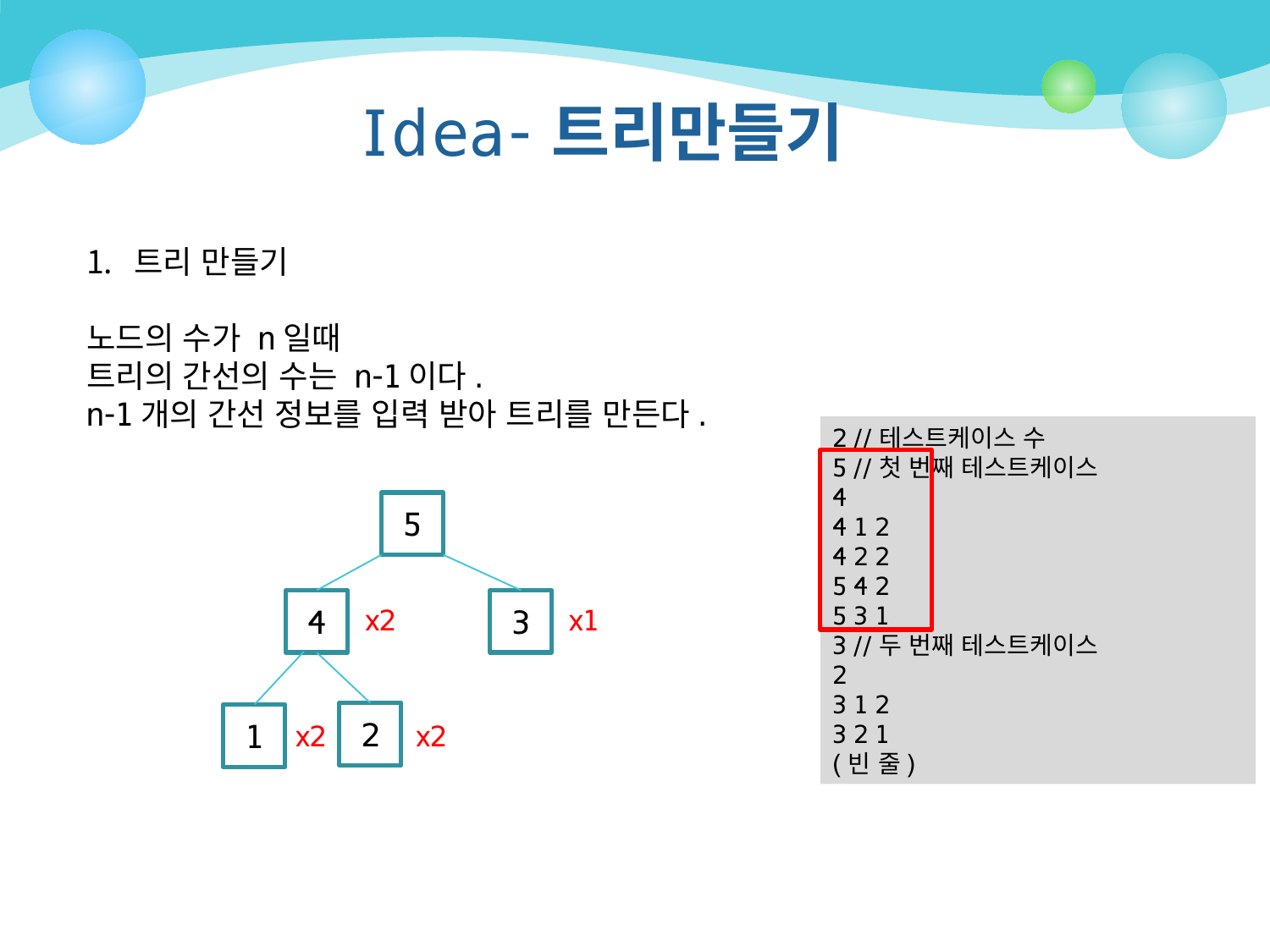

# Idea-트리만들기
트리 만들기

노드의 수가 n일때
트리의 간선의 수는 n-1이다.
n-1개의 간선 정보를 입력 받아 트리를 만든다.

2 //테스트케이스 수
5 //첫 번째 테스트케이스
4
4 1 2
4 2 2
5 4 2
5 3 1
3 //두 번째 테스트케이스
2
3 1 2
3 2 1
(빈 줄)

5
x2
3
x1
4
1
x2
2
x2